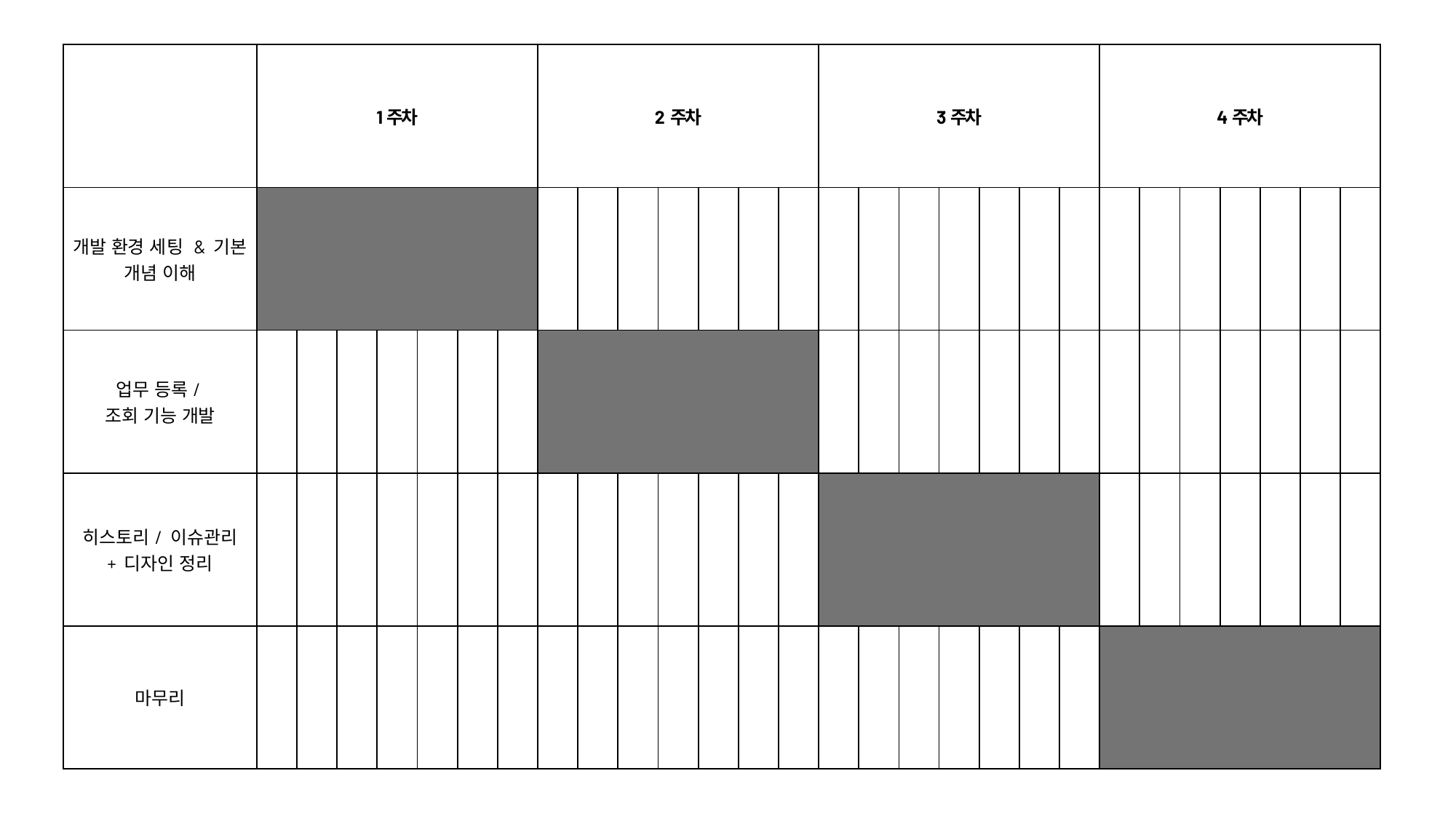

|  | 1주차 |  |  |  |  |  |  | 2 주차 |  |  |  |  |  |  | 3주차 |  |  |  |  |  |  | 4주차 |  |  |  |  |  |  |
| --- | --- | --- | --- | --- | --- | --- | --- | --- | --- | --- | --- | --- | --- | --- | --- | --- | --- | --- | --- | --- | --- | --- | --- | --- | --- | --- | --- | --- |
| 개발 환경 세팅 & 기본 개념 이해 |  |  |  |  |  |  |  |  |  |  |  |  |  |  |  |  |  |  |  |  |  |  |  |  |  |  |  |  |
| 업무 등록/ 조회 기능 개발 |  |  |  |  |  |  |  |  |  |  |  |  |  |  |  |  |  |  |  |  |  |  |  |  |  |  |  |  |
| 히스토리/ 이슈관리 + 디자인 정리 |  |  |  |  |  |  |  |  |  |  |  |  |  |  |  |  |  |  |  |  |  |  |  |  |  |  |  |  |
| 마무리 |  |  |  |  |  |  |  |  |  |  |  |  |  |  |  |  |  |  |  |  |  |  |  |  |  |  |  |  |